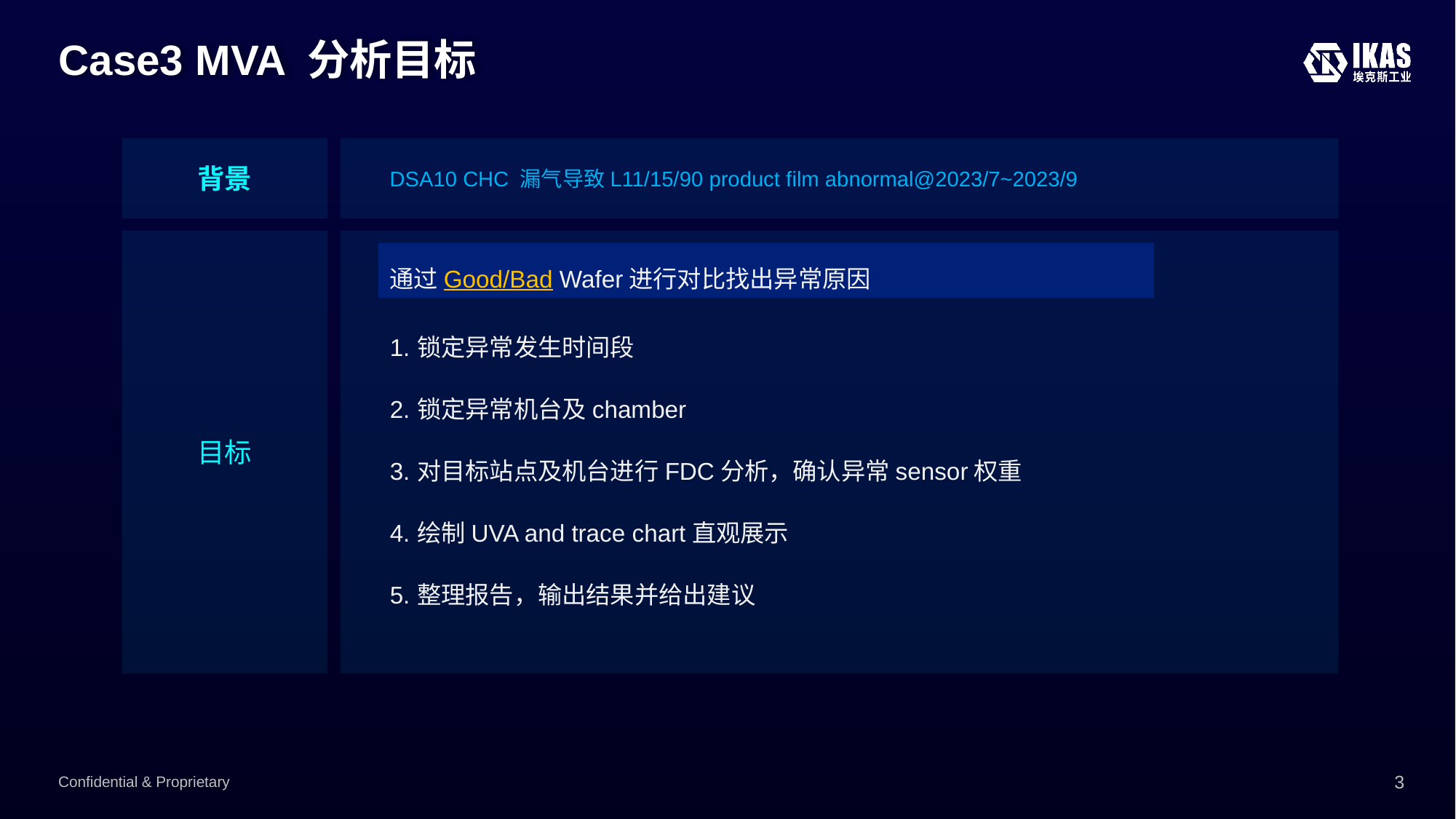

# Case3 MVA 分析目标
背景

DSA10 CHC 漏气导致L11/15/90 product film abnormal@2023/7~2023/9
目标

通过Good/Bad Wafer进行对比找出异常原因
锁定异常发生时间段
锁定异常机台及chamber
对目标站点及机台进行FDC分析，确认异常sensor权重
绘制UVA and trace chart直观展示
整理报告，输出结果并给出建议